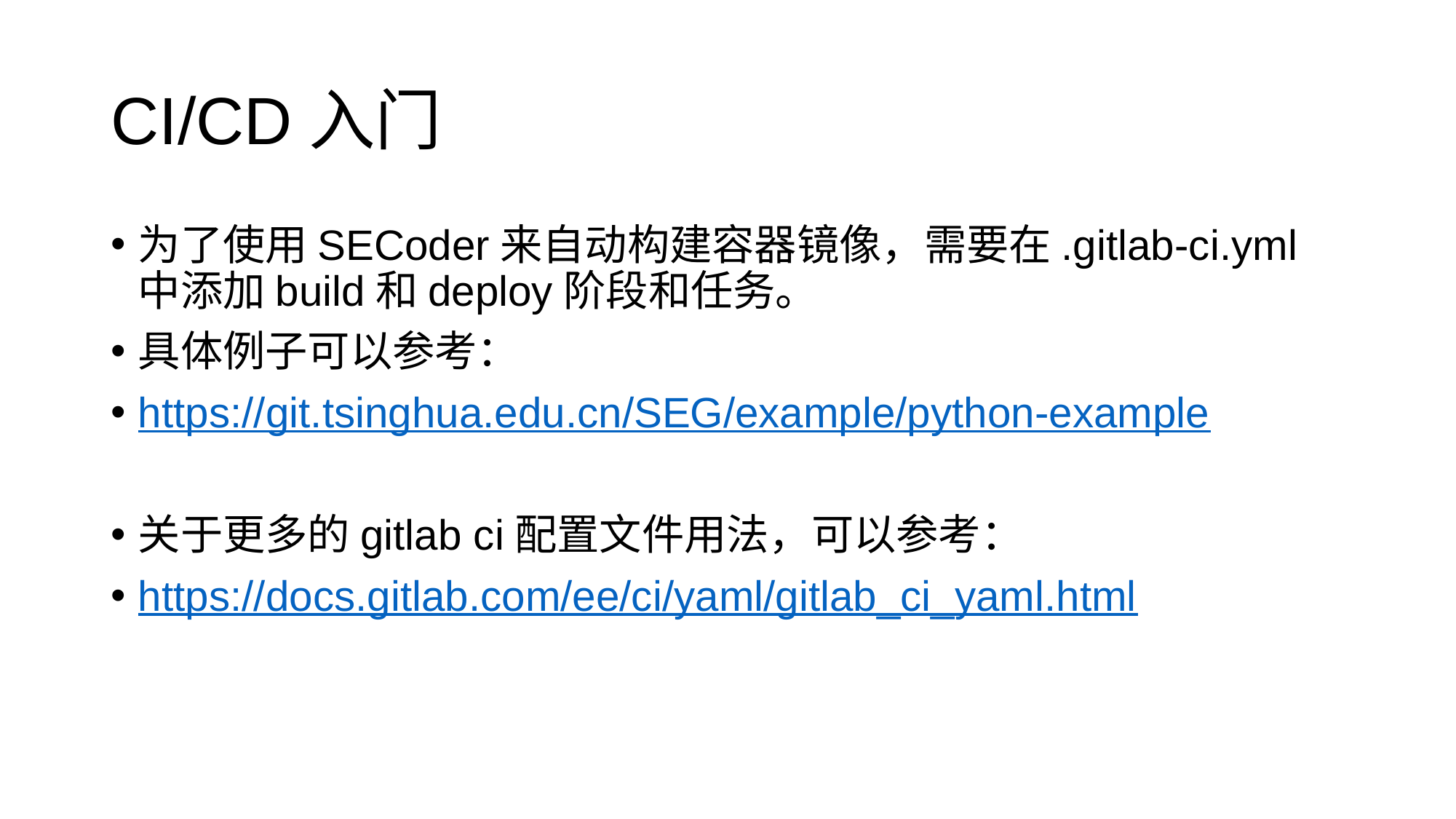

# CI/CD入门
为了使用SECoder来自动构建容器镜像，需要在.gitlab-ci.yml中添加build和deploy阶段和任务。
具体例子可以参考：
https://git.tsinghua.edu.cn/SEG/example/python-example

关于更多的gitlab ci配置文件用法，可以参考：
https://docs.gitlab.com/ee/ci/yaml/gitlab_ci_yaml.html